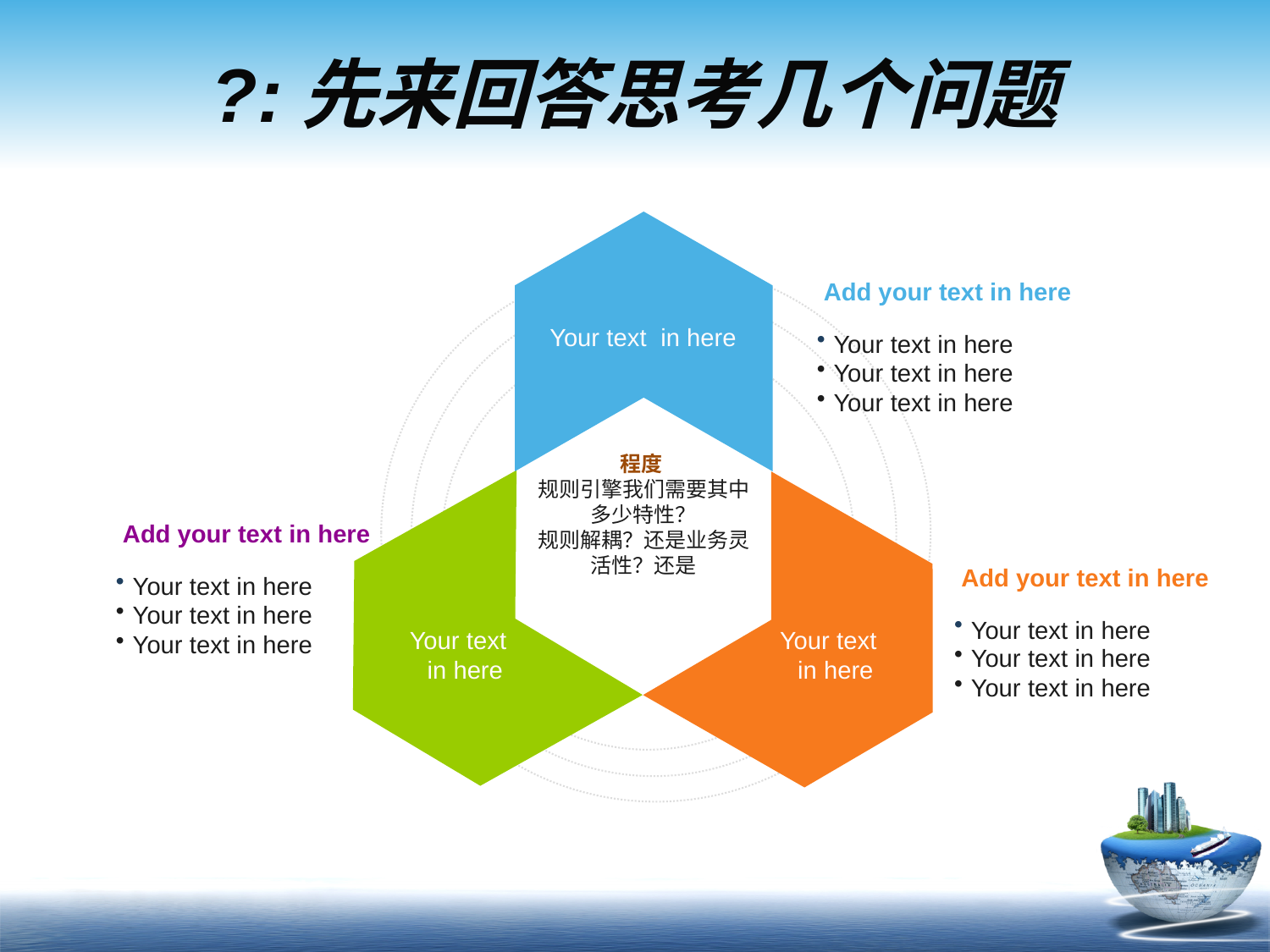

# ?:先来回答思考几个问题

 Add your text in here

Your text in here
Your text in here
Your text in here

Your text  in here

程度
规则引擎我们需要其中多少特性？
规则解耦？还是业务灵活性？还是

 Add your text in here

Your text in here
Your text in here
Your text in here

 Add your text in here

Your text in here
Your text in here
Your text in here
Your text
 in here
Your text
 in here